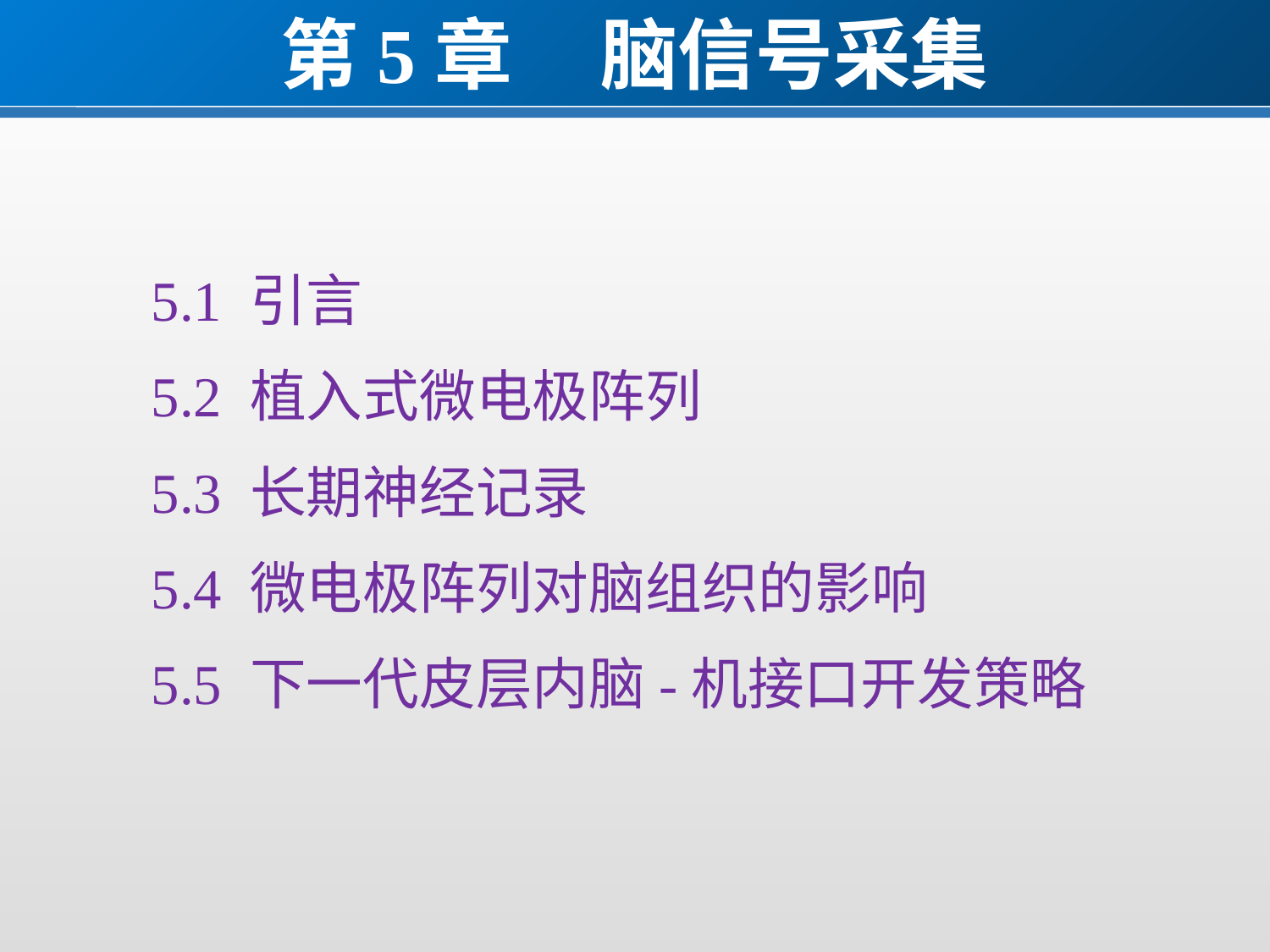

第5章     脑信号采集

5.1 引言
5.2 植入式微电极阵列
5.3 长期神经记录
5.4 微电极阵列对脑组织的影响
5.5 下一代皮层内脑-机接口开发策略